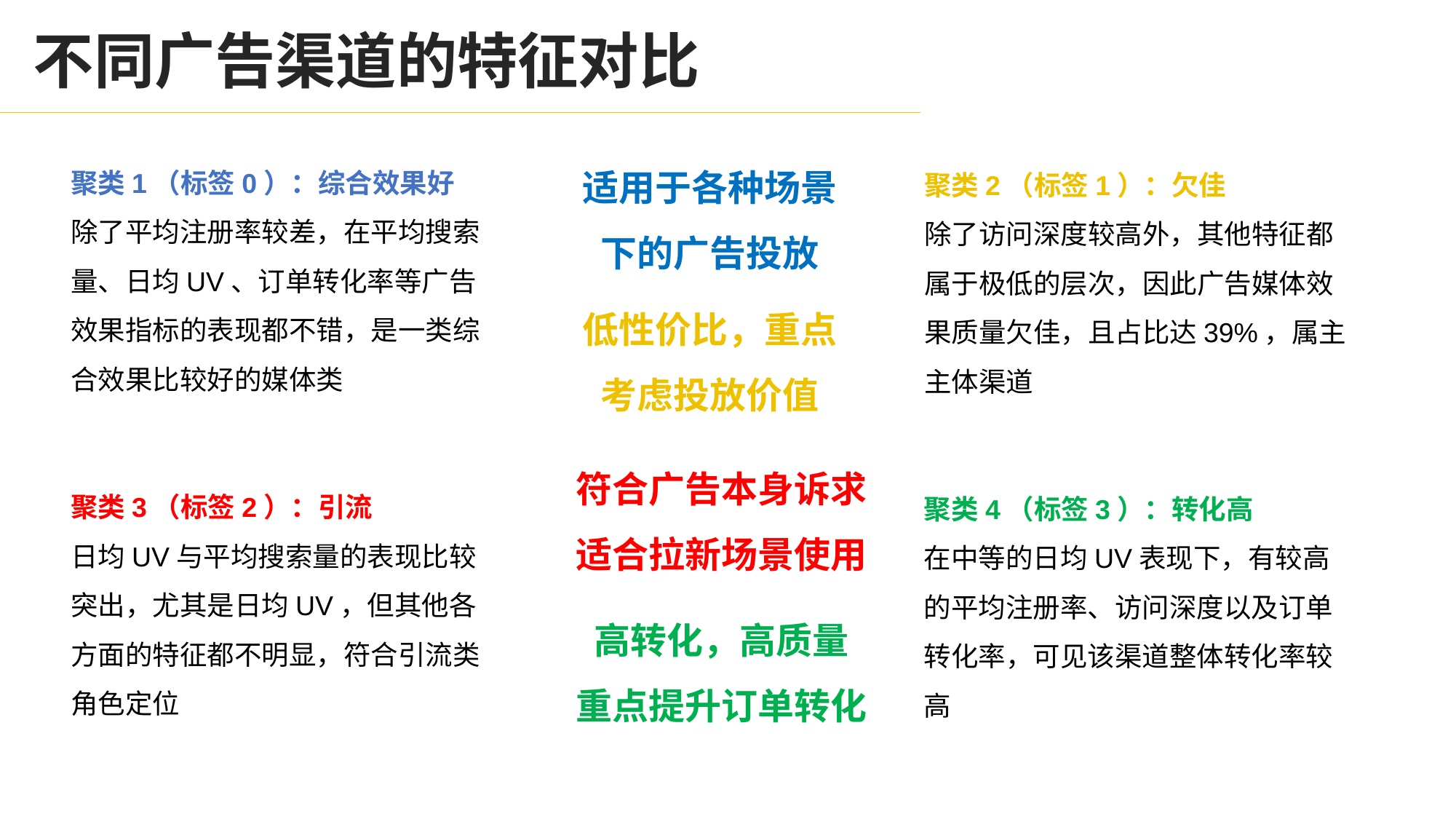

不同广告渠道的特征对比
适用于各种场景下的广告投放
聚类1（标签0）：综合效果好
除了平均注册率较差，在平均搜索量、日均UV、订单转化率等广告效果指标的表现都不错，是一类综合效果比较好的媒体类
聚类2（标签1）：欠佳
除了访问深度较高外，其他特征都属于极低的层次，因此广告媒体效果质量欠佳，且占比达39%，属主主体渠道
低性价比，重点考虑投放价值
符合广告本身诉求
适合拉新场景使用
聚类3（标签2）：引流
日均UV与平均搜索量的表现比较突出，尤其是日均UV，但其他各方面的特征都不明显，符合引流类角色定位
聚类4（标签3）：转化高
在中等的日均UV表现下，有较高的平均注册率、访问深度以及订单转化率，可见该渠道整体转化率较高
高转化，高质量
重点提升订单转化